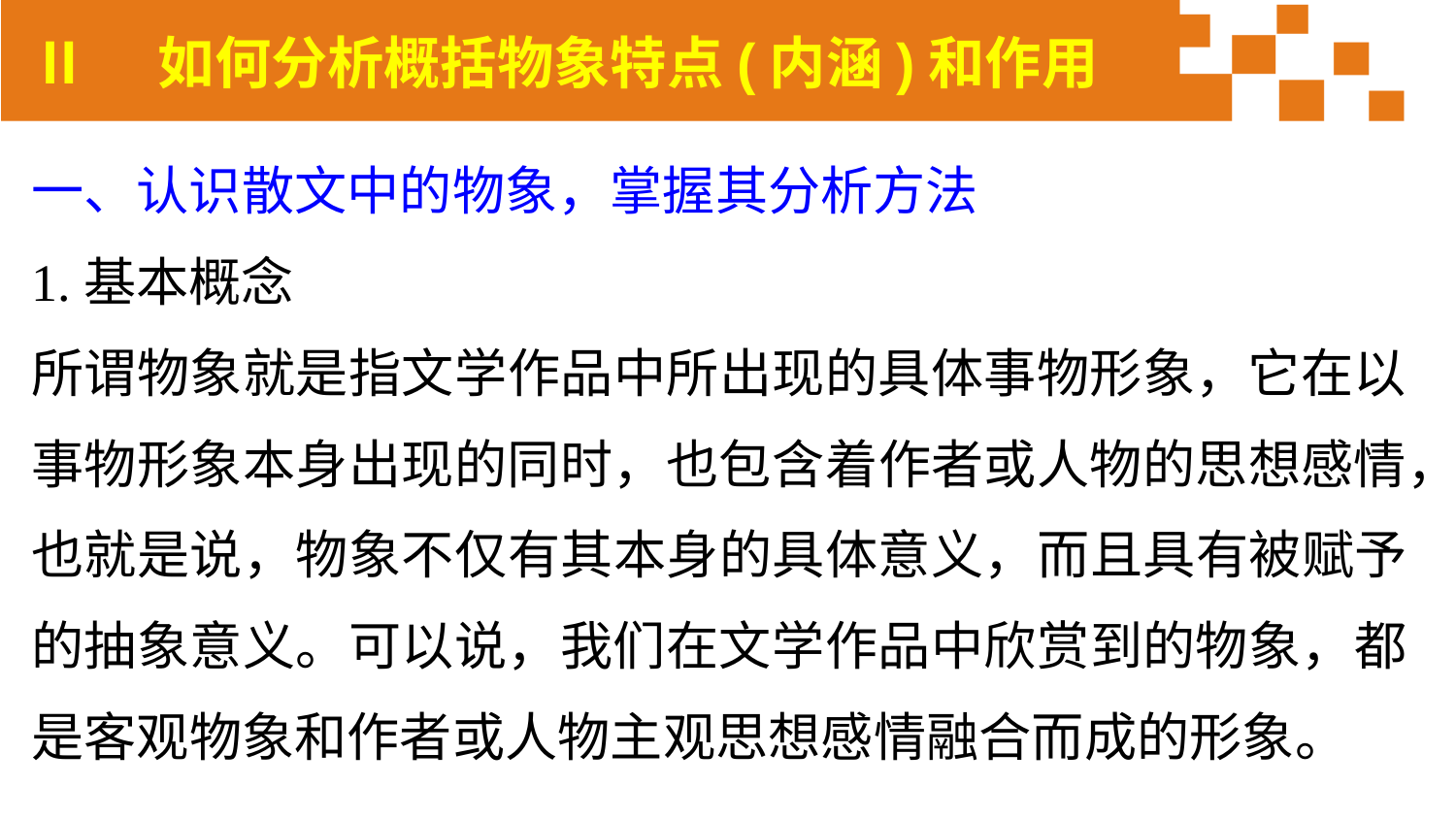

Ⅱ　如何分析概括物象特点(内涵)和作用
一、认识散文中的物象，掌握其分析方法
1.基本概念
所谓物象就是指文学作品中所出现的具体事物形象，它在以事物形象本身出现的同时，也包含着作者或人物的思想感情，也就是说，物象不仅有其本身的具体意义，而且具有被赋予的抽象意义。可以说，我们在文学作品中欣赏到的物象，都是客观物象和作者或人物主观思想感情融合而成的形象。